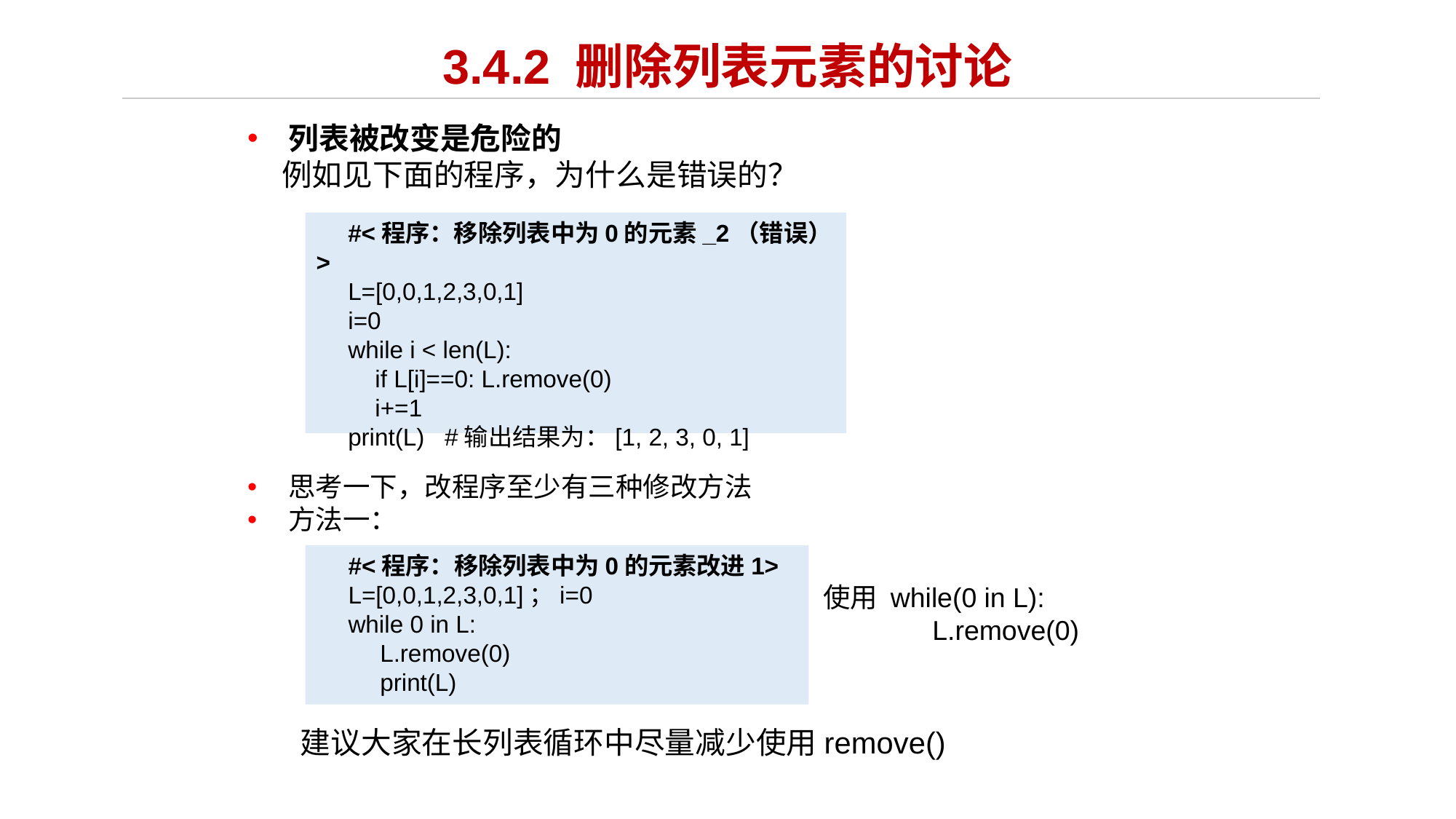

# 3.4.2 删除列表元素的讨论
列表被改变是危险的
    例如见下面的程序，为什么是错误的？
#<程序：移除列表中为0的元素_2（错误）>
L=[0,0,1,2,3,0,1]
i=0
while i < len(L):
    if L[i]==0: L.remove(0)
    i+=1
print(L)   #输出结果为：[1, 2, 3, 0, 1]
思考一下，改程序至少有三种修改方法
方法一：
#<程序：移除列表中为0的元素改进1>
L=[0,0,1,2,3,0,1]；i=0
while 0 in L:
L.remove(0)
print(L)
使用 while(0 in L):
	L.remove(0)
建议大家在长列表循环中尽量减少使用remove()